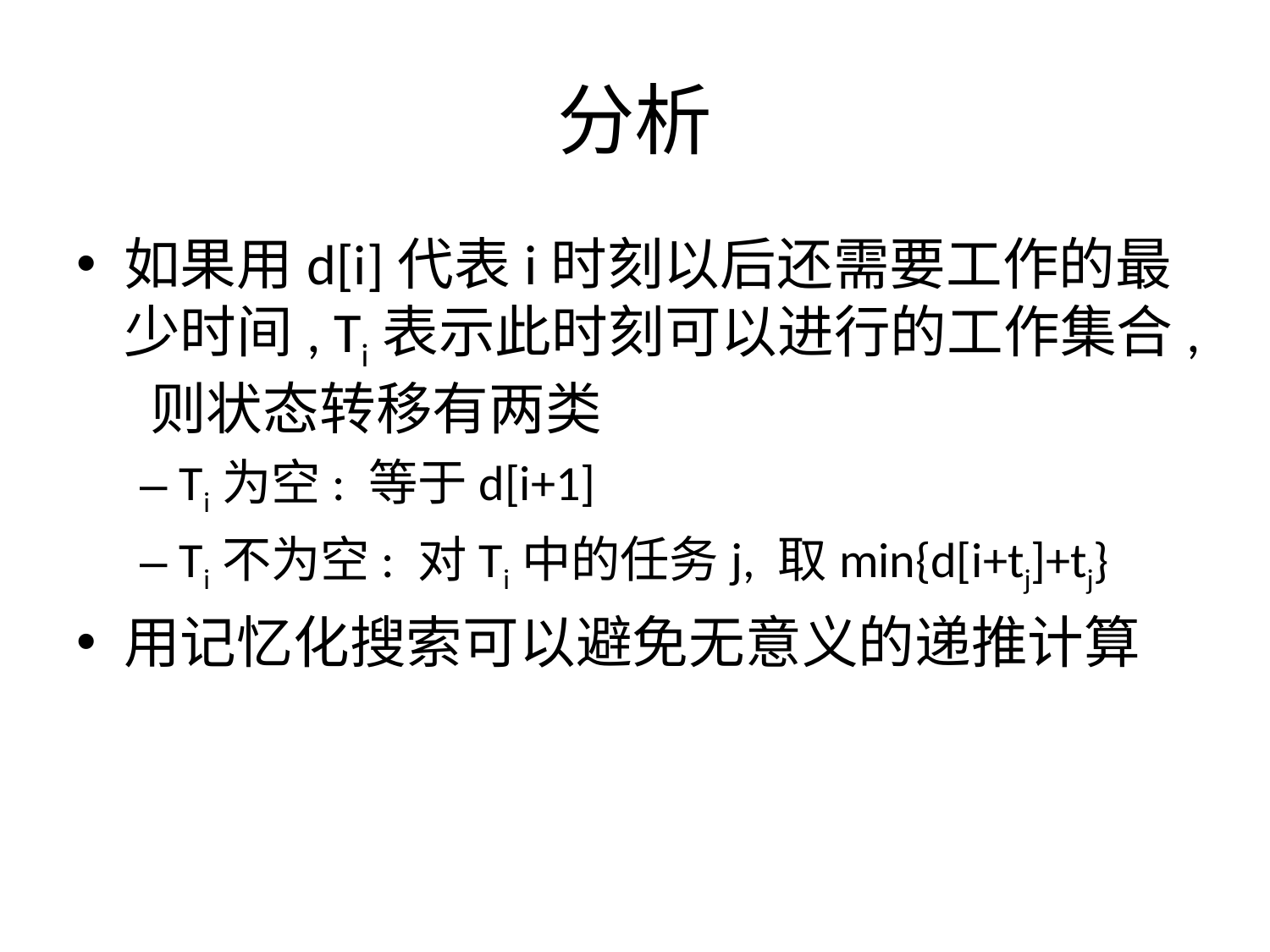

# 分析
如果用d[i]代表i时刻以后还需要工作的最少时间, Ti表示此时刻可以进行的工作集合, 则状态转移有两类
Ti为空: 等于d[i+1]
Ti不为空: 对Ti中的任务j, 取min{d[i+tj]+tj}
用记忆化搜索可以避免无意义的递推计算